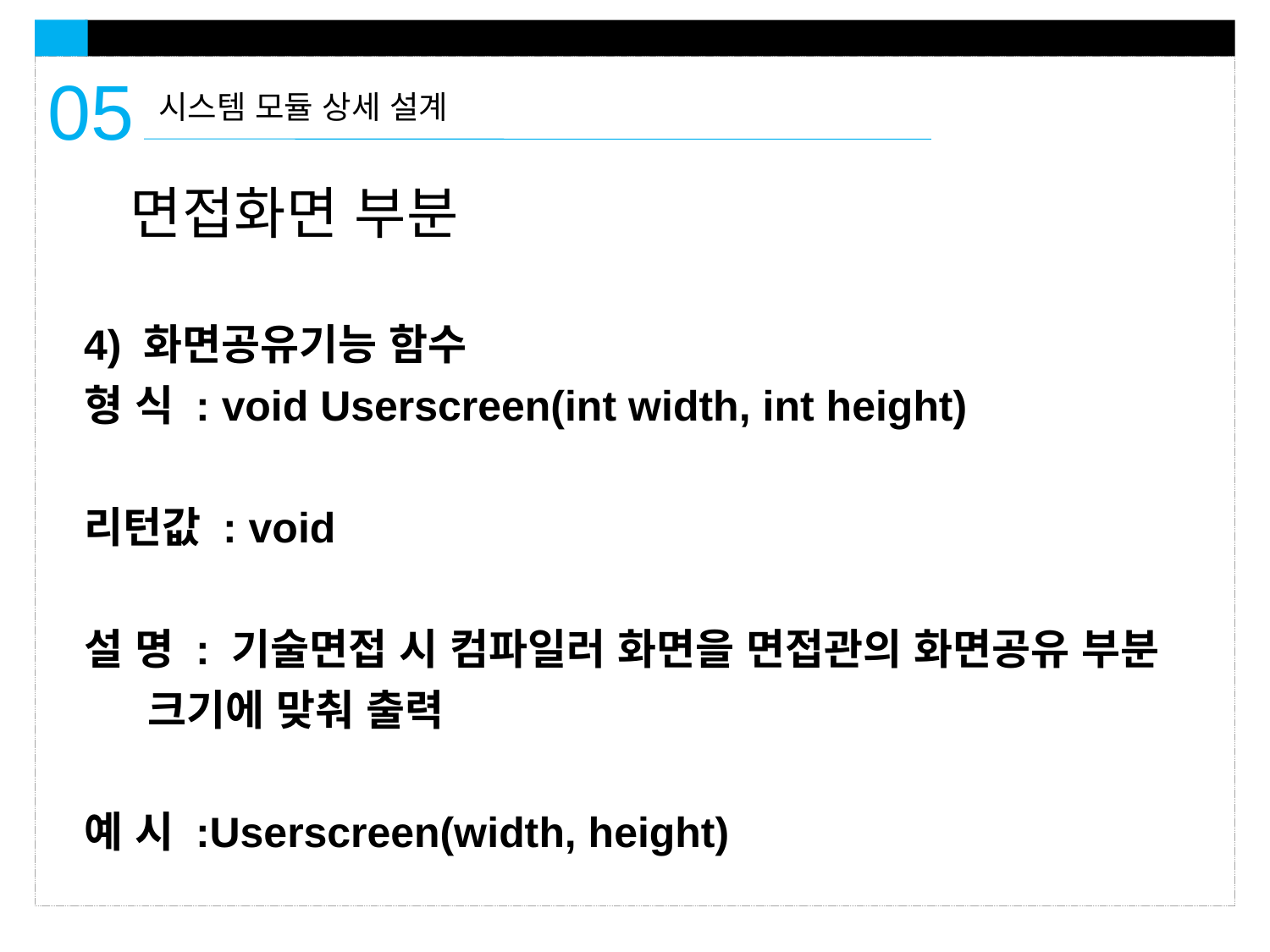

05

시스템 모듈 상세 설계

면접화면 부분

4) 화면공유기능 함수
형 식 : void Userscreen(int width, int height)

리턴값 : void

설 명 : 기술면접 시 컴파일러 화면을 면접관의 화면공유 부분 크기에 맞춰 출력

예 시 :Userscreen(width, height)